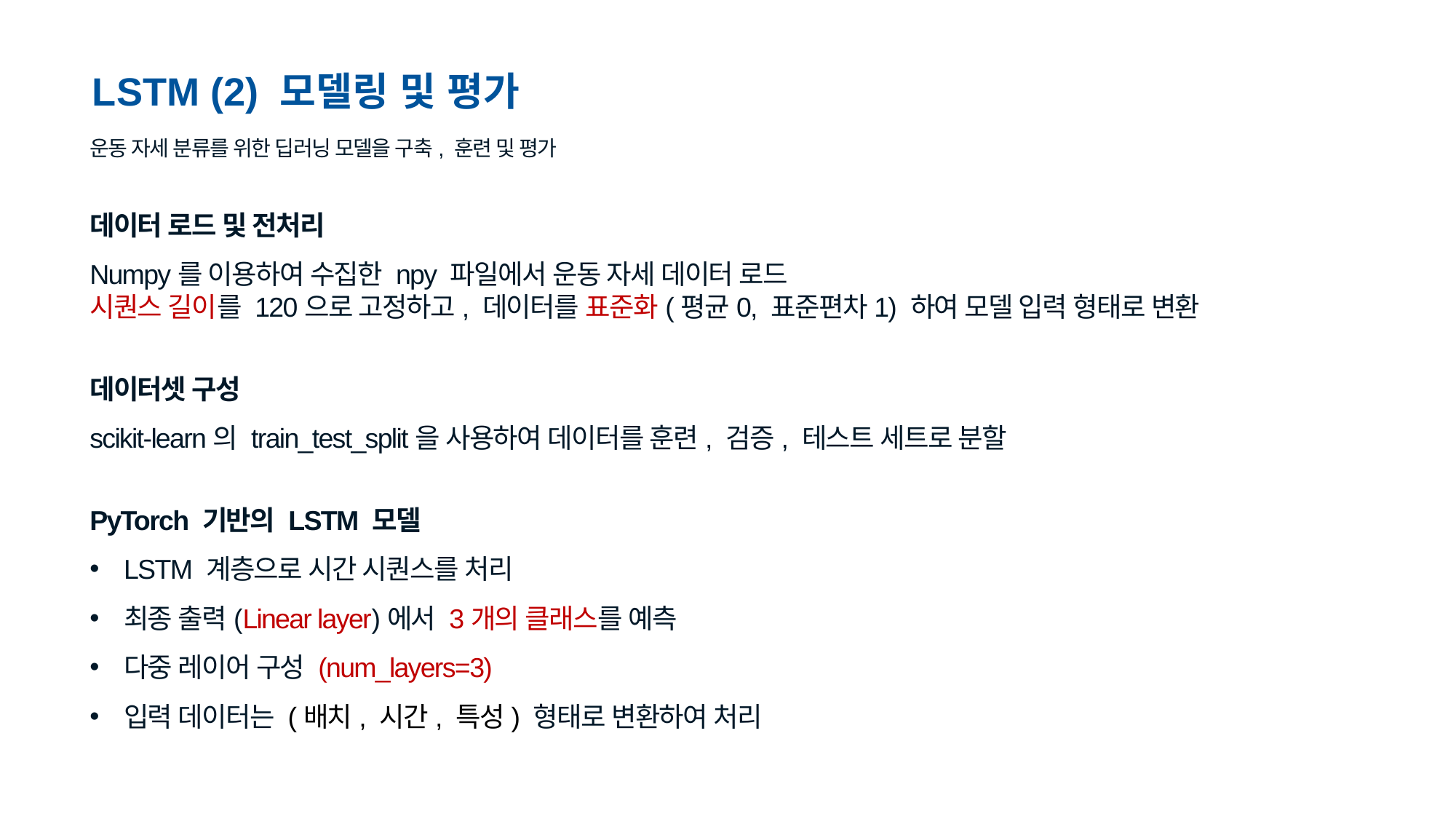

LSTM (2) 모델링 및 평가
운동 자세 분류를 위한 딥러닝 모델을 구축, 훈련 및 평가
데이터 로드 및 전처리
Numpy를 이용하여 수집한 npy 파일에서 운동 자세 데이터 로드
시퀀스 길이를 120으로 고정하고, 데이터를 표준화(평균0, 표준편차1) 하여 모델 입력 형태로 변환

데이터셋 구성
scikit-learn의 train_test_split을 사용하여 데이터를 훈련, 검증, 테스트 세트로 분할

PyTorch 기반의 LSTM 모델
LSTM 계층으로 시간 시퀀스를 처리
최종 출력(Linear layer)에서 3개의 클래스를 예측
다중 레이어 구성 (num_layers=3)
입력 데이터는 (배치, 시간, 특성) 형태로 변환하여 처리